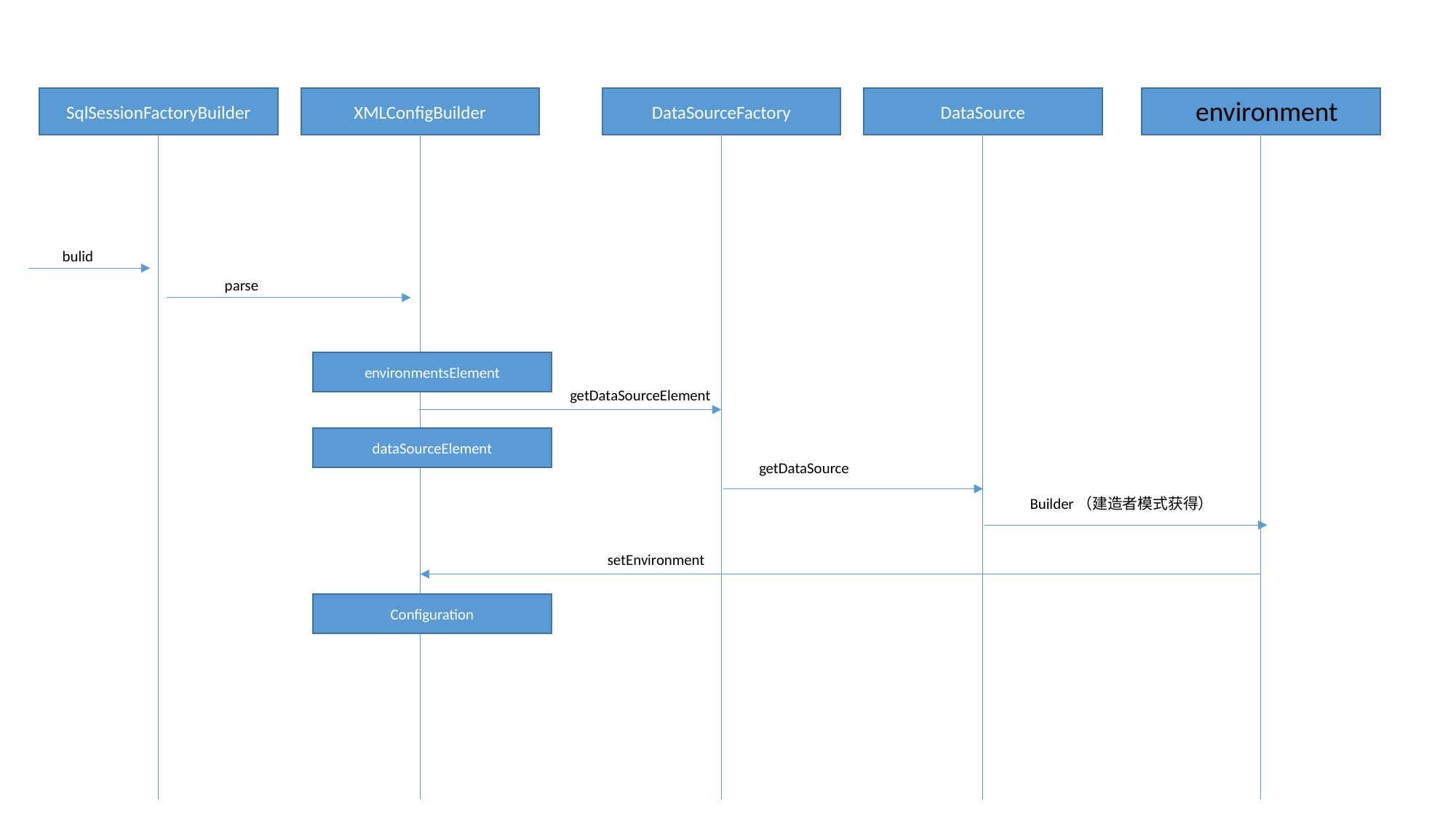

environment
DataSourceFactory
DataSource

XMLConfigBuilder
SqlSessionFactoryBuilder
bulid
parse
environmentsElement
getDataSourceElement
dataSourceElement
getDataSource
Builder（建造者模式获得）
setEnvironment
Configuration